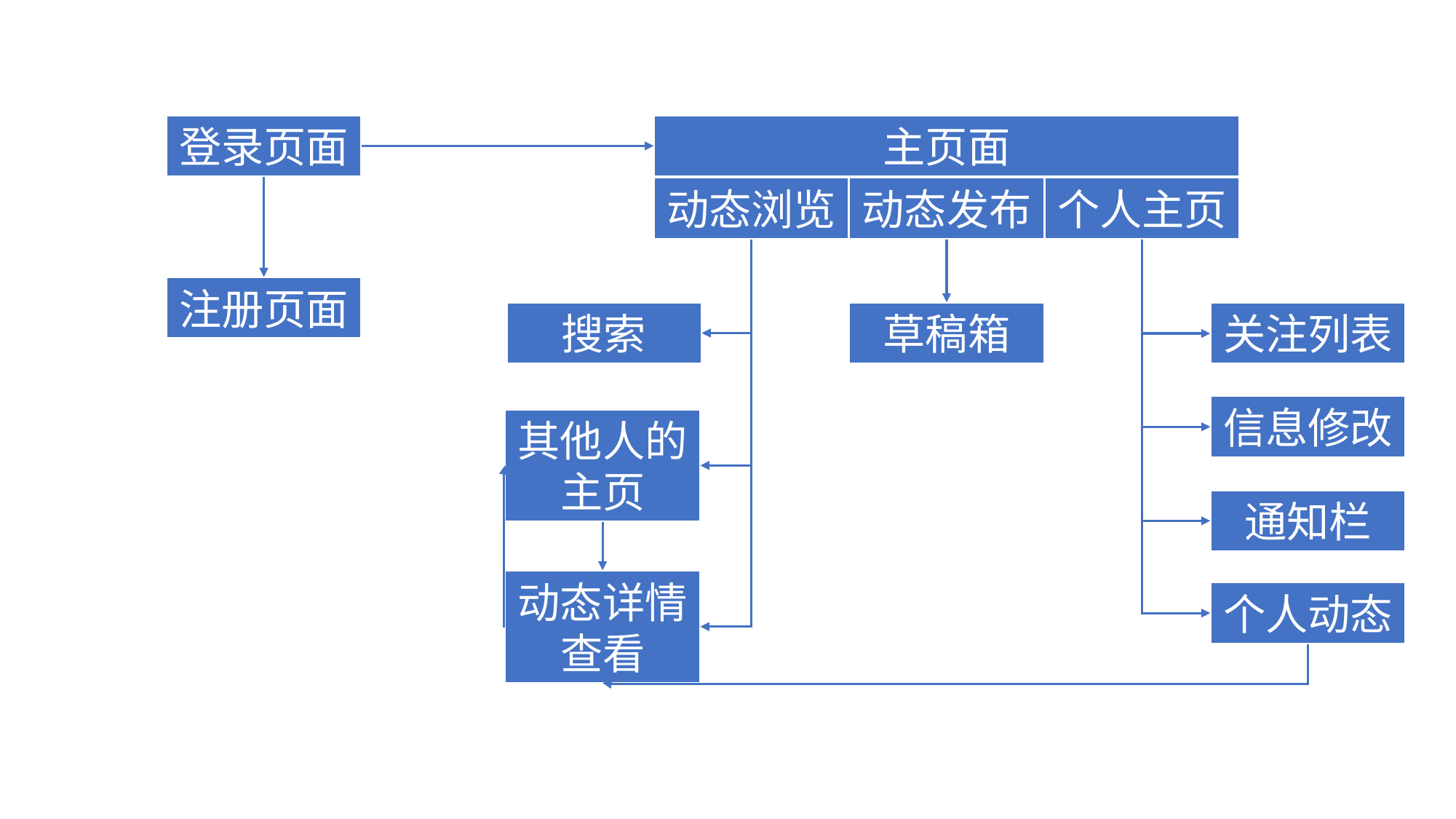

登录页面
主页面
动态浏览
动态发布
个人主页
注册页面
草稿箱
关注列表
搜索
信息修改
其他人的主页
通知栏
动态详情查看
个人动态